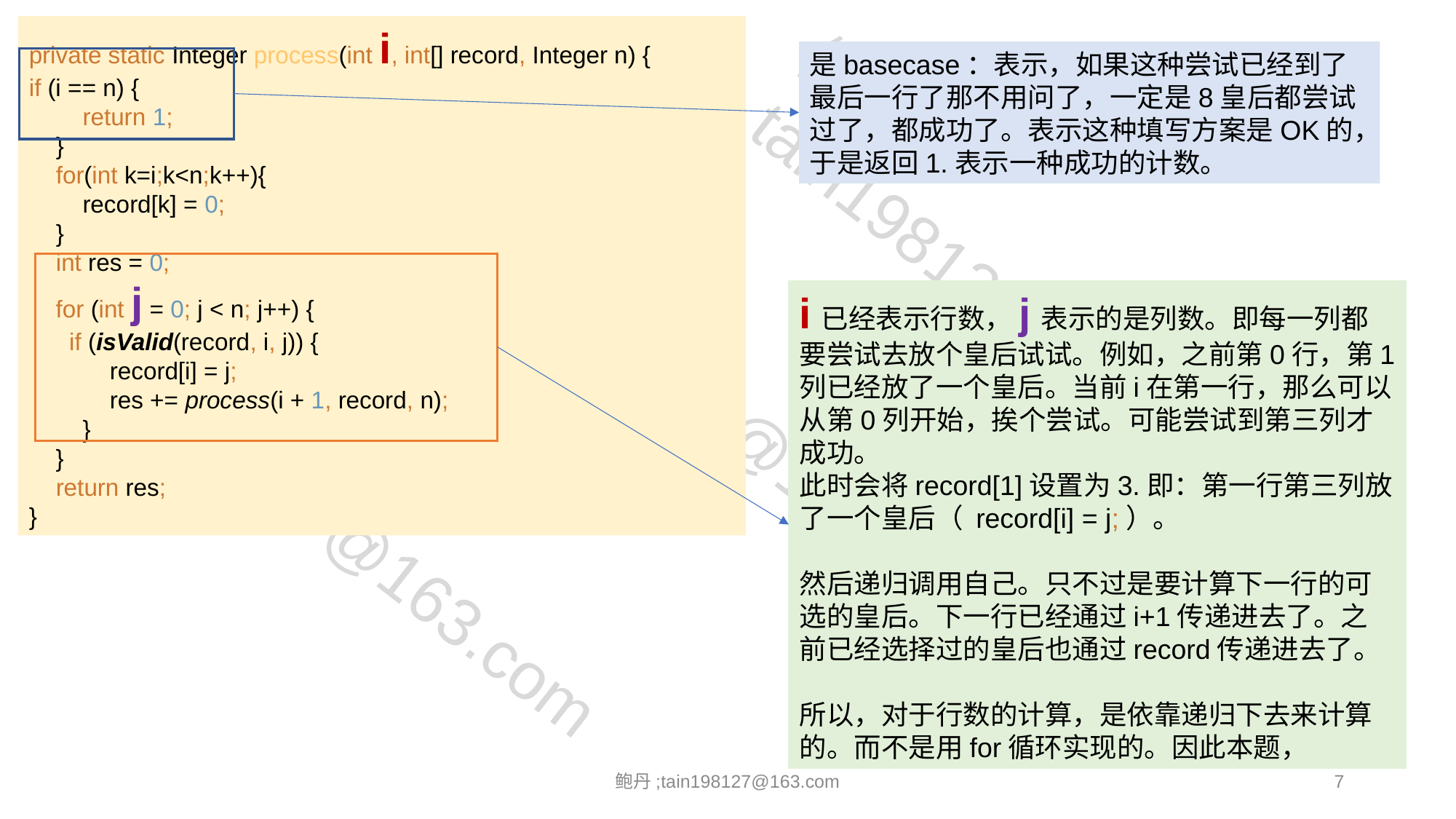

private static Integer process(int i, int[] record, Integer n) {
if (i == n) {
        return 1;
    }
    for(int k=i;k<n;k++){
        record[k] = 0;
    }
    int res = 0;
    for (int j = 0; j < n; j++) {
      if (isValid(record, i, j)) {
            record[i] = j;
            res += process(i + 1, record, n);
        }
    }
    return res;
}
是basecase：表示，如果这种尝试已经到了最后一行了那不用问了，一定是8皇后都尝试过了，都成功了。表示这种填写方案是OK的，于是返回1.表示一种成功的计数。

i已经表示行数，j表示的是列数。即每一列都要尝试去放个皇后试试。例如，之前第0行，第1列已经放了一个皇后。当前i在第一行，那么可以从第0列开始，挨个尝试。可能尝试到第三列才成功。
此时会将record[1]设置为3.即：第一行第三列放了一个皇后（ record[i] = j;）。

然后递归调用自己。只不过是要计算下一行的可选的皇后。下一行已经通过i+1传递进去了。之前已经选择过的皇后也通过record传递进去了。

所以，对于行数的计算，是依靠递归下去来计算的。而不是用for循环实现的。因此本题，
鲍丹;tain198127@163.com
7